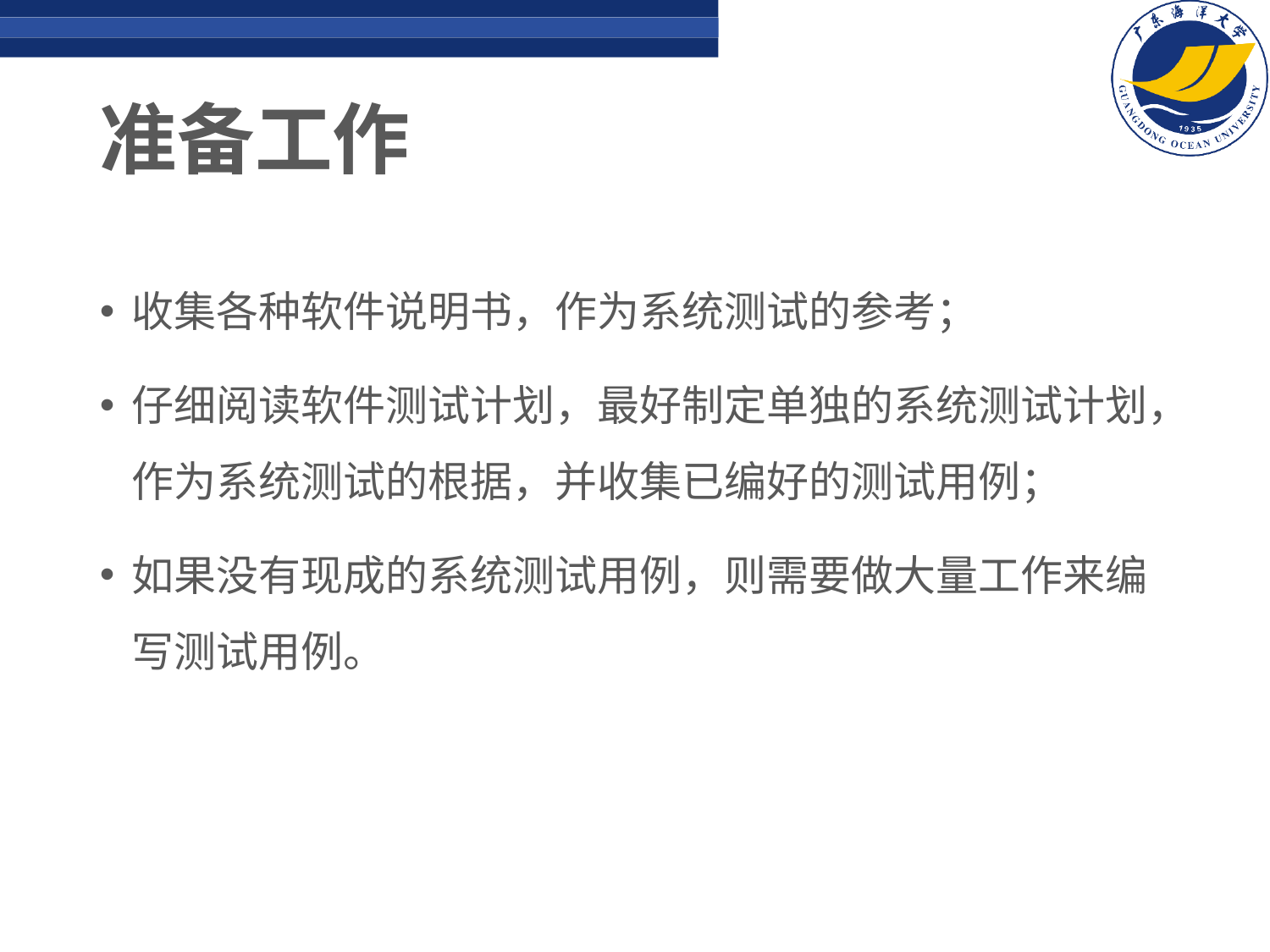

# 准备工作
收集各种软件说明书，作为系统测试的参考；
仔细阅读软件测试计划，最好制定单独的系统测试计划，作为系统测试的根据，并收集已编好的测试用例；
如果没有现成的系统测试用例，则需要做大量工作来编写测试用例。